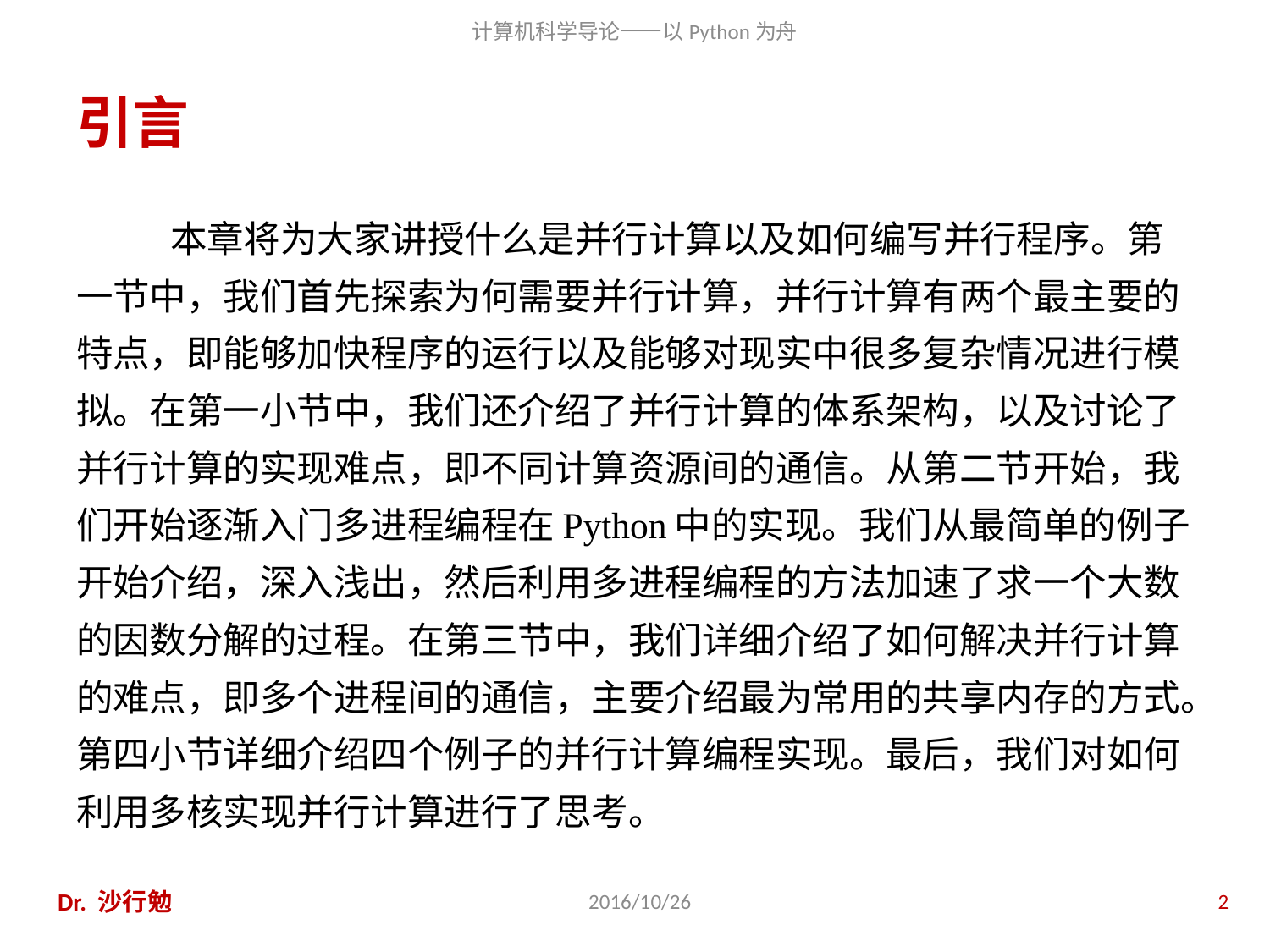

# 引言
本章将为大家讲授什么是并行计算以及如何编写并行程序。第一节中，我们首先探索为何需要并行计算，并行计算有两个最主要的特点，即能够加快程序的运行以及能够对现实中很多复杂情况进行模拟。在第一小节中，我们还介绍了并行计算的体系架构，以及讨论了并行计算的实现难点，即不同计算资源间的通信。从第二节开始，我们开始逐渐入门多进程编程在Python中的实现。我们从最简单的例子开始介绍，深入浅出，然后利用多进程编程的方法加速了求一个大数的因数分解的过程。在第三节中，我们详细介绍了如何解决并行计算的难点，即多个进程间的通信，主要介绍最为常用的共享内存的方式。第四小节详细介绍四个例子的并行计算编程实现。最后，我们对如何利用多核实现并行计算进行了思考。
Dr. 沙行勉
2016/10/26
2